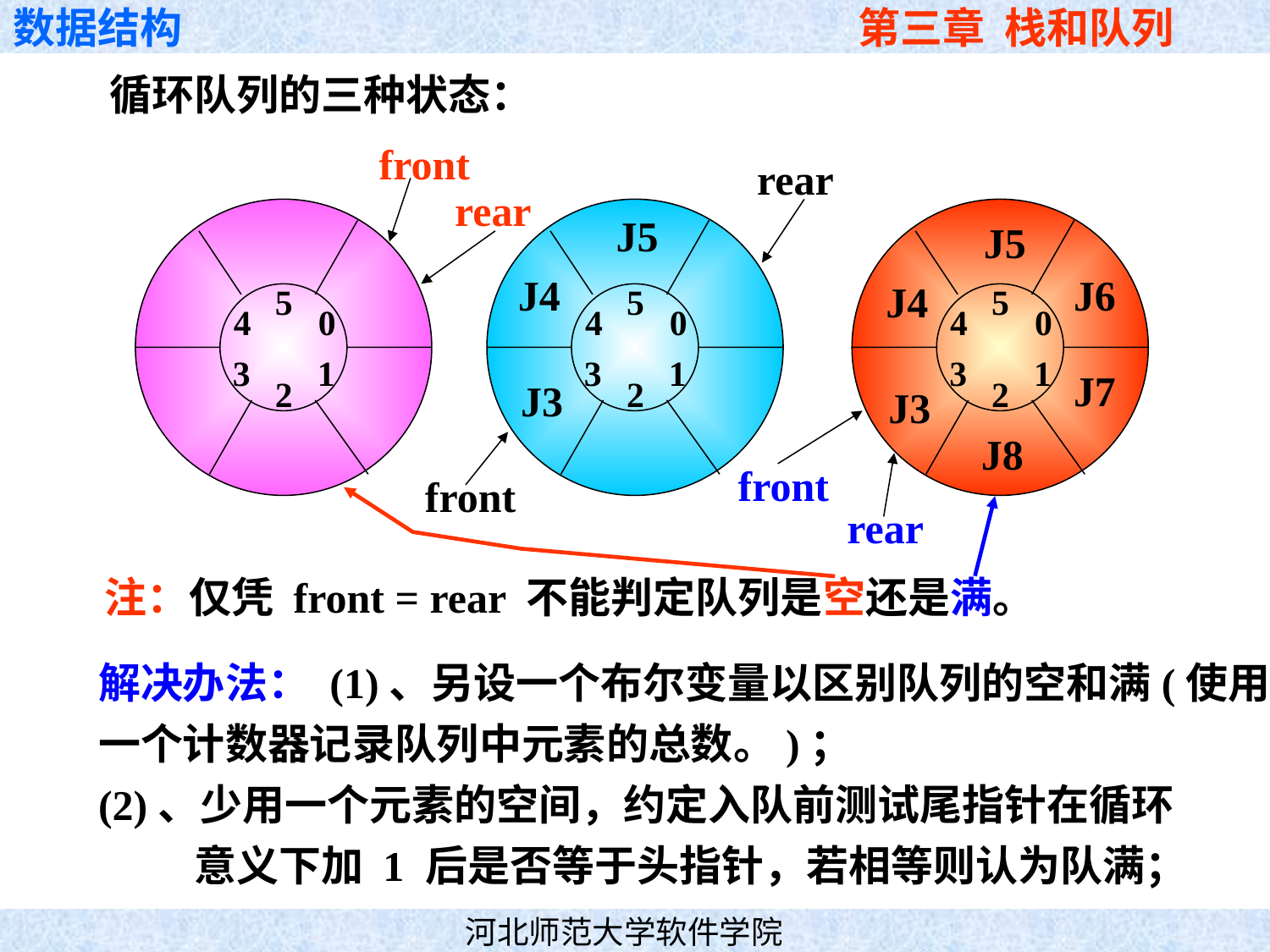

循环队列的三种状态：
front
rear

J5

J4
5

4
0
3
1

2
J3

front

rear

J5

J6
J4
5

4
0
3
1

J7
2
J3

J8
front

rear

5

4
0
3
1

2

注：仅凭 front = rear 不能判定队列是空还是满。
解决办法： (1)、另设一个布尔变量以区别队列的空和满(使用
一个计数器记录队列中元素的总数。)；
(2)、少用一个元素的空间，约定入队前测试尾指针在循环
         意义下加 1 后是否等于头指针，若相等则认为队满；